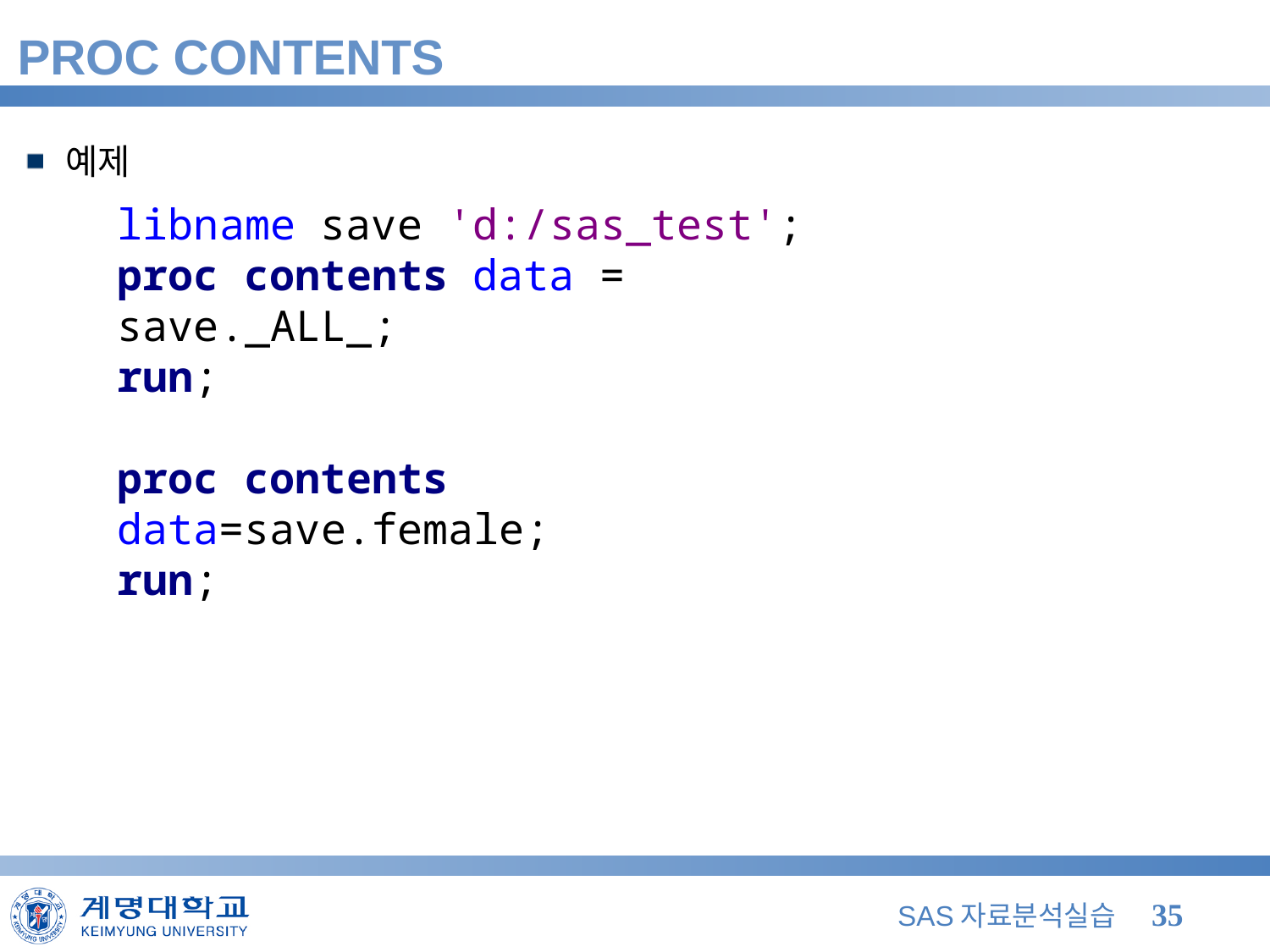

# PROC CONTENTS
예제
libname save 'd:/sas_test';
proc contents data = save._ALL_;
run;

proc contents data=save.female;
run;